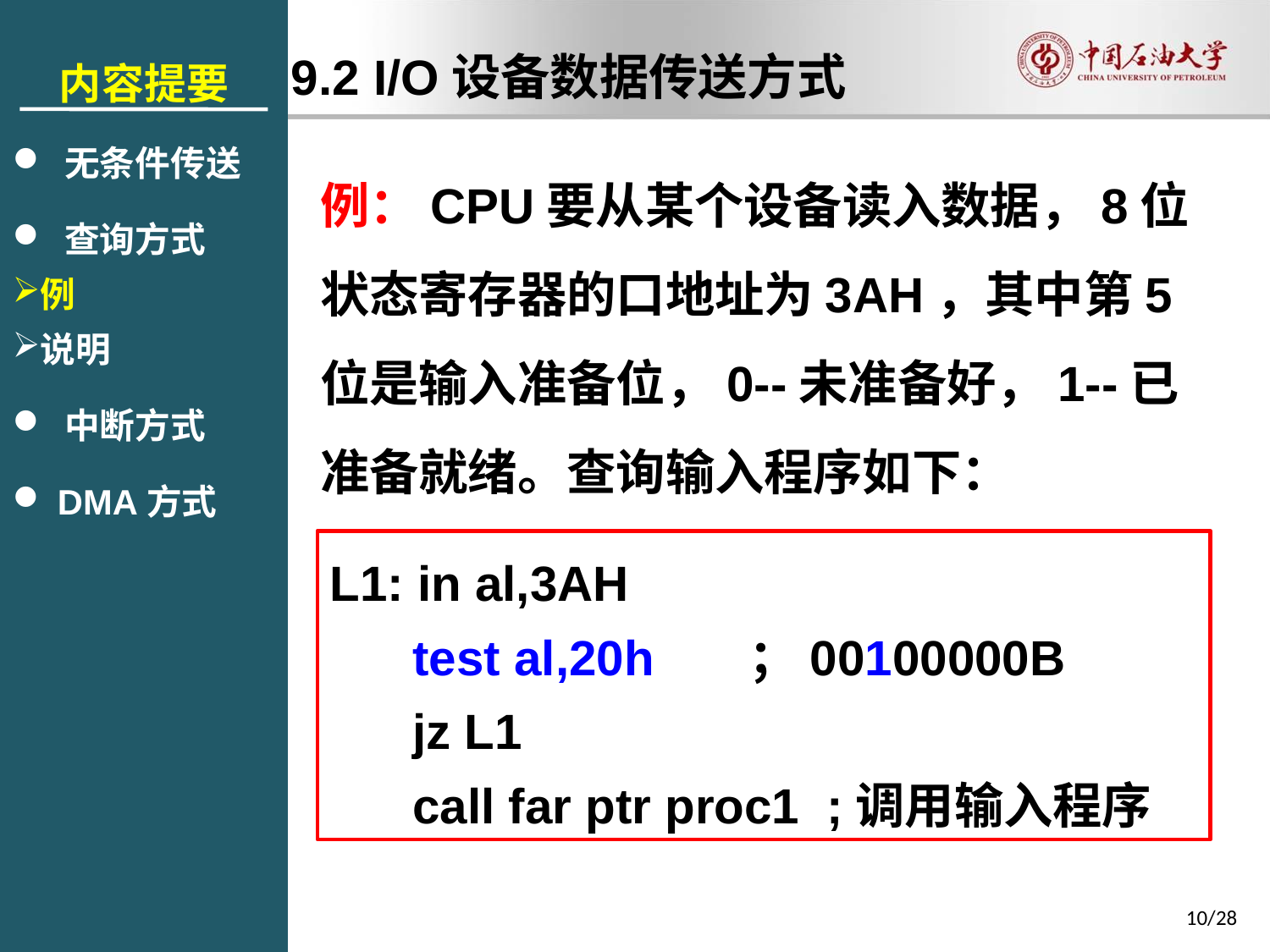

内容提要
 无条件传送
 查询方式
例
说明
 中断方式
 DMA方式
9.2 I/O设备数据传送方式
例：CPU要从某个设备读入数据，8位状态寄存器的口地址为3AH，其中第5位是输入准备位，0--未准备好，1--已准备就绪。查询输入程序如下：

L1: in al,3AH
      test al,20h      ；00100000B
      jz L1
      call far ptr proc1  ;调用输入程序
10/28